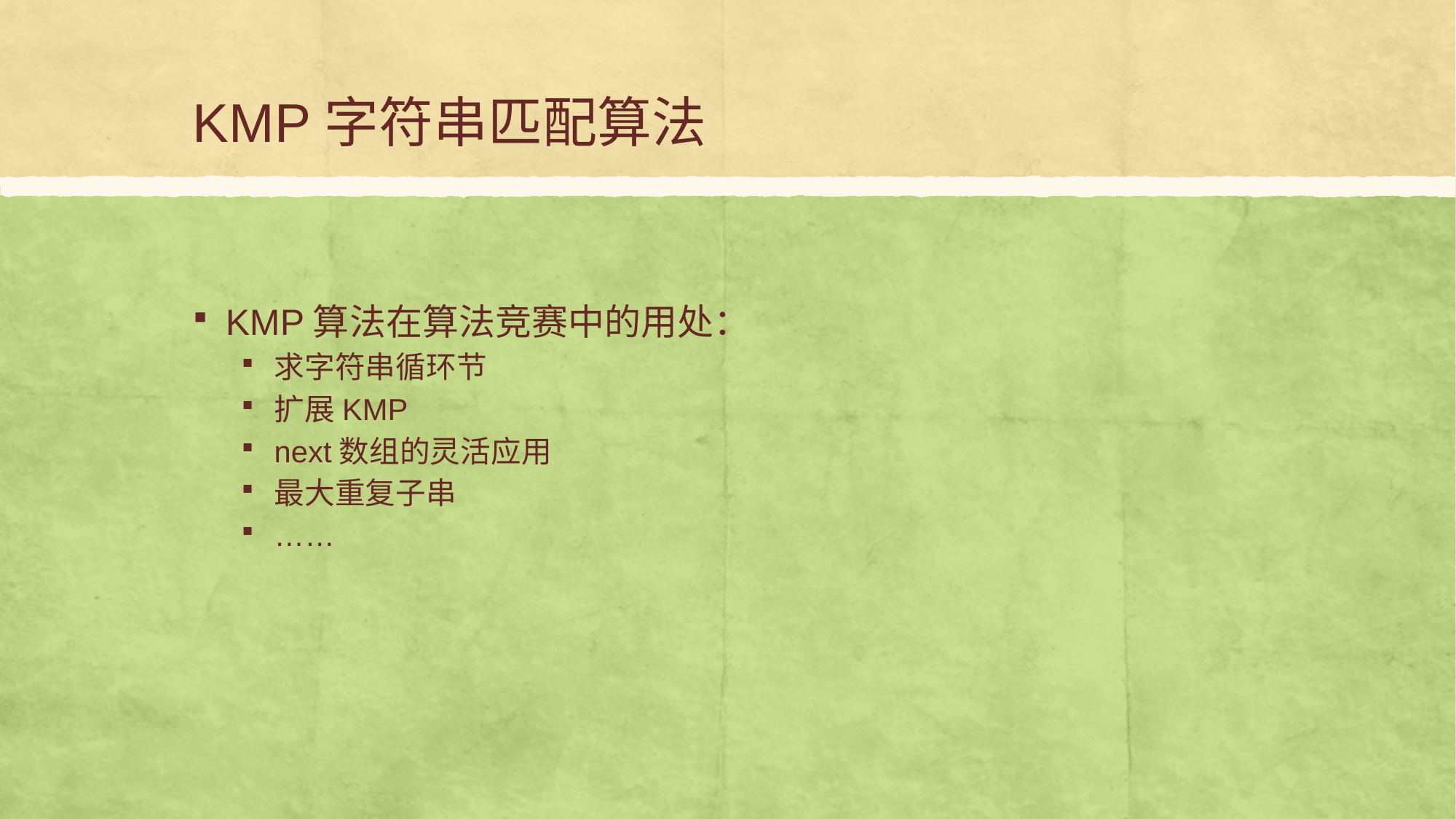

# KMP字符串匹配算法

KMP算法在算法竞赛中的用处：
求字符串循环节
扩展KMP
next数组的灵活应用
最大重复子串
……